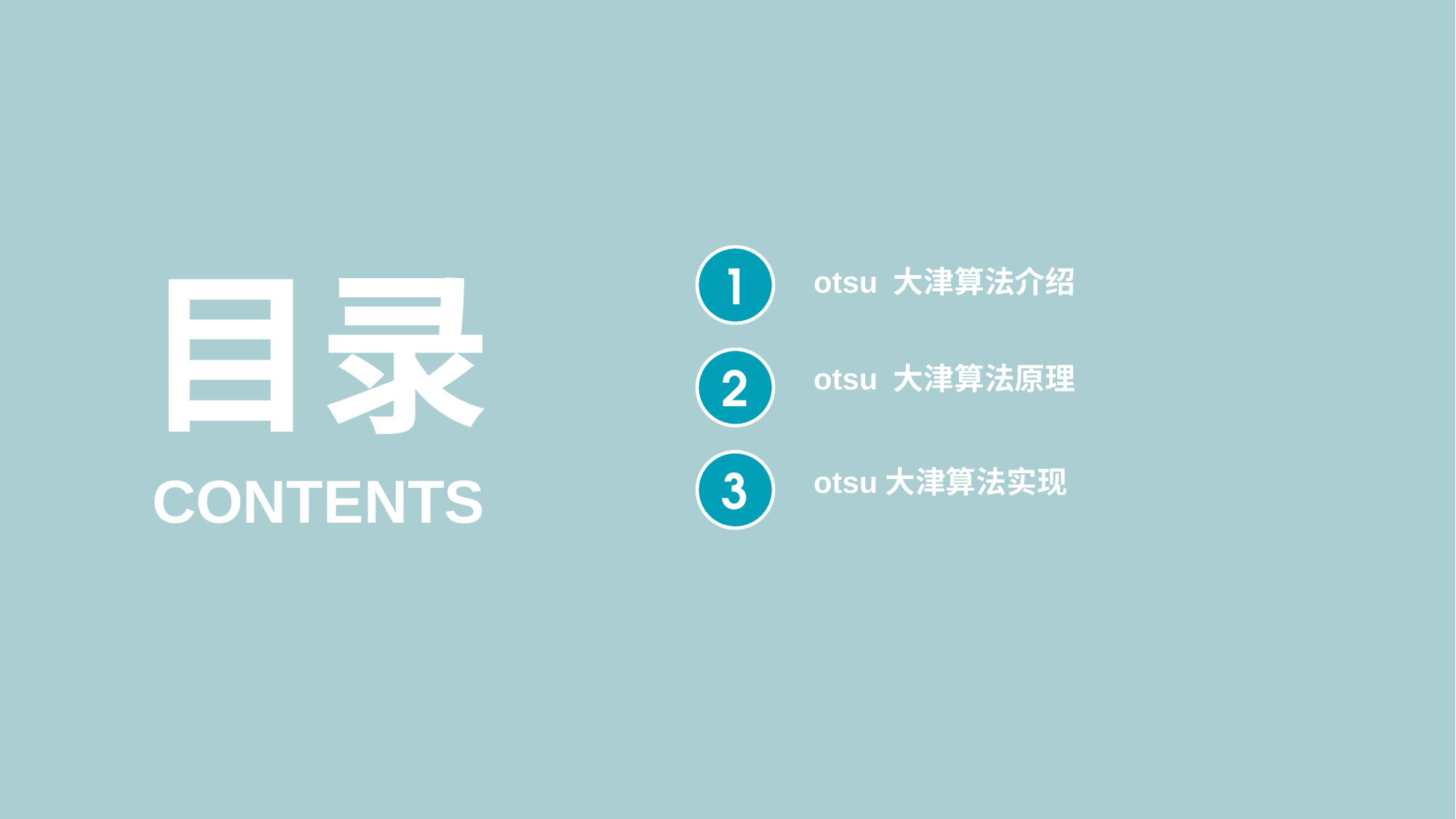

1
目录
otsu 大津算法介绍
2
otsu 大津算法原理
3
otsu大津算法实现
CONTENTS